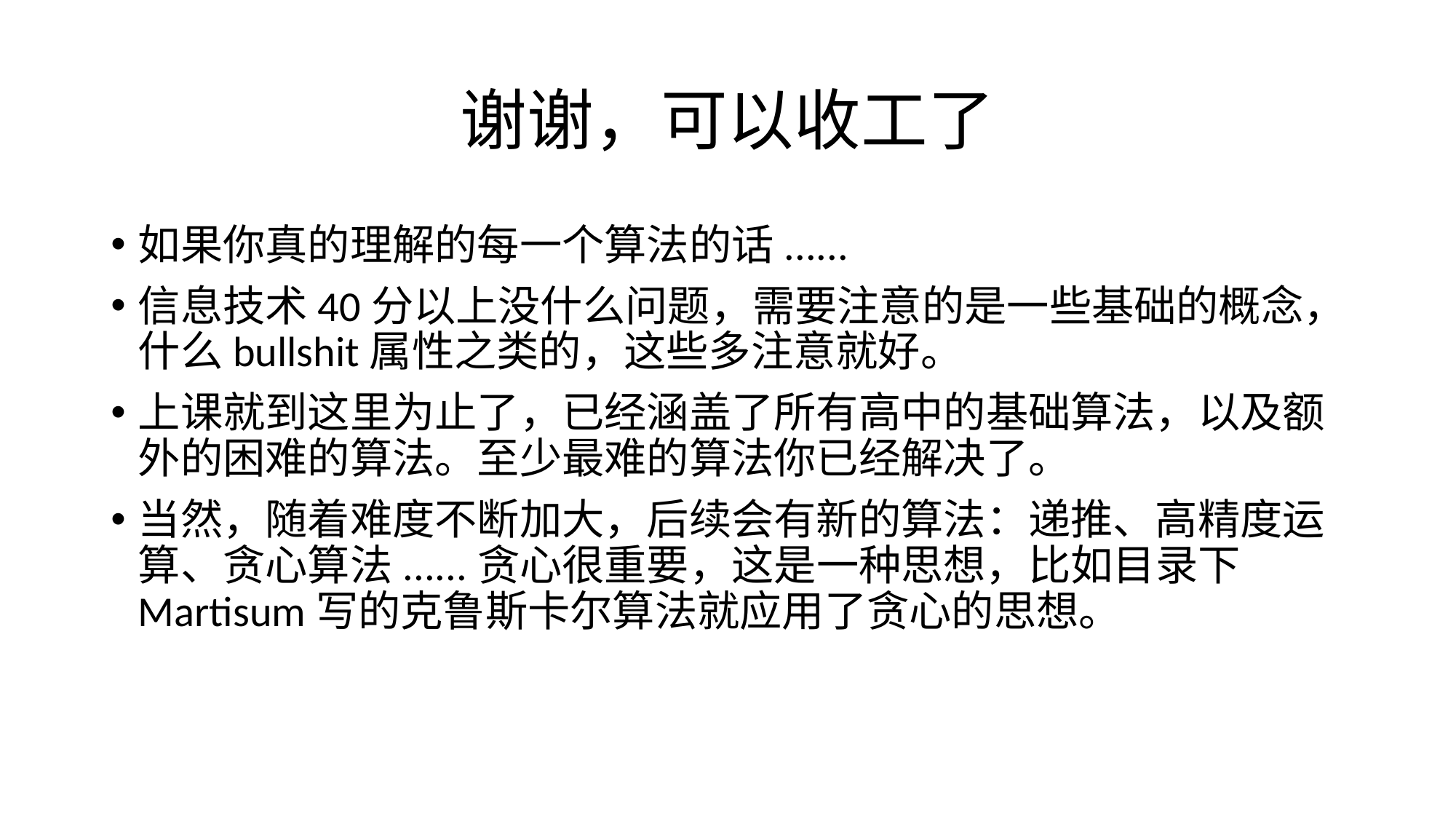

# 谢谢，可以收工了
如果你真的理解的每一个算法的话......
信息技术40分以上没什么问题，需要注意的是一些基础的概念，什么bullshit属性之类的，这些多注意就好。
上课就到这里为止了，已经涵盖了所有高中的基础算法，以及额外的困难的算法。至少最难的算法你已经解决了。
当然，随着难度不断加大，后续会有新的算法：递推、高精度运算、贪心算法......贪心很重要，这是一种思想，比如目录下Martisum写的克鲁斯卡尔算法就应用了贪心的思想。